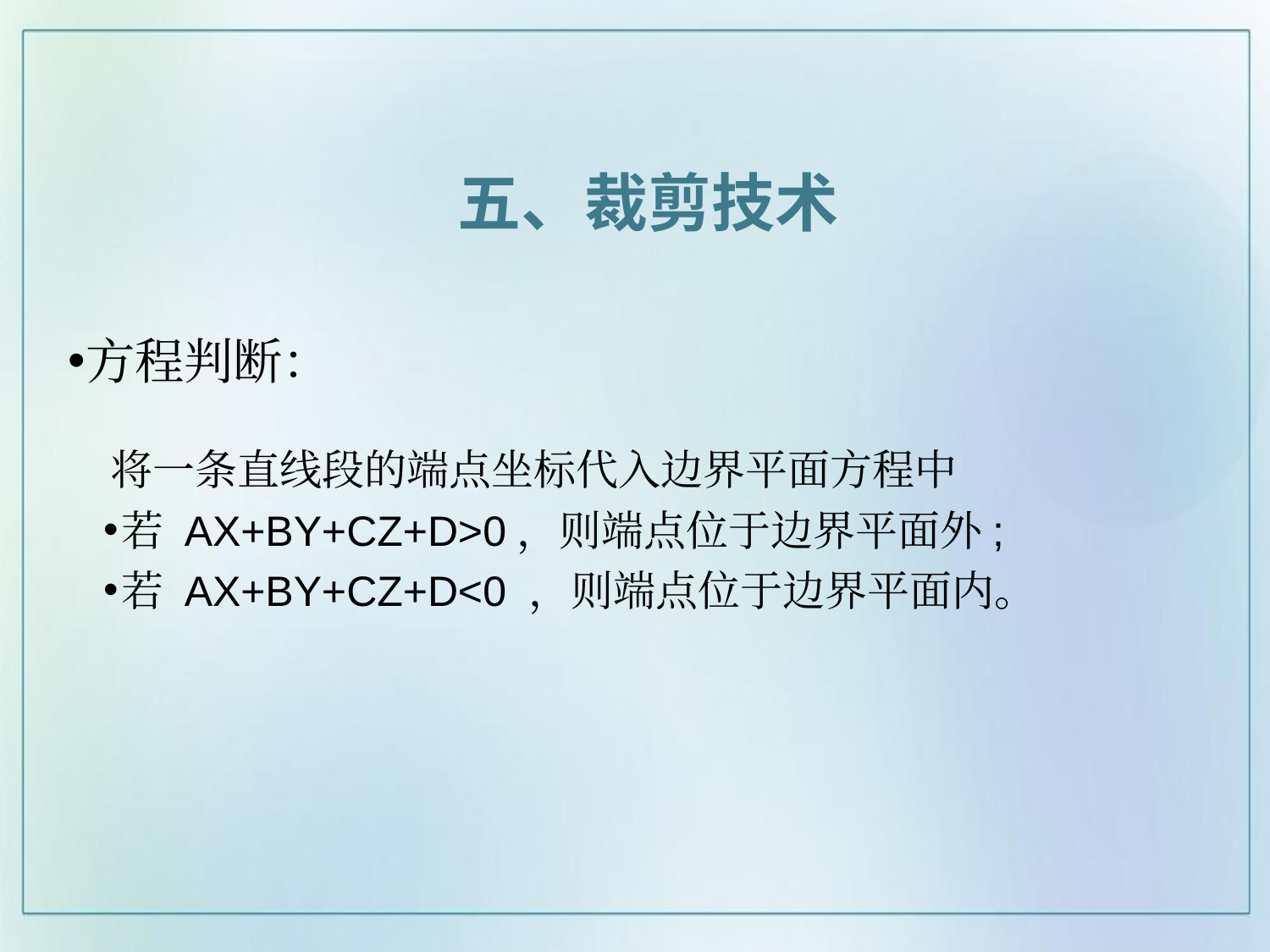

五、裁剪技术
方程判断：
   将一条直线段的端点坐标代入边界平面方程中
若 AX+BY+CZ+D>0，则端点位于边界平面外;
若 AX+BY+CZ+D<0 ，则端点位于边界平面内。